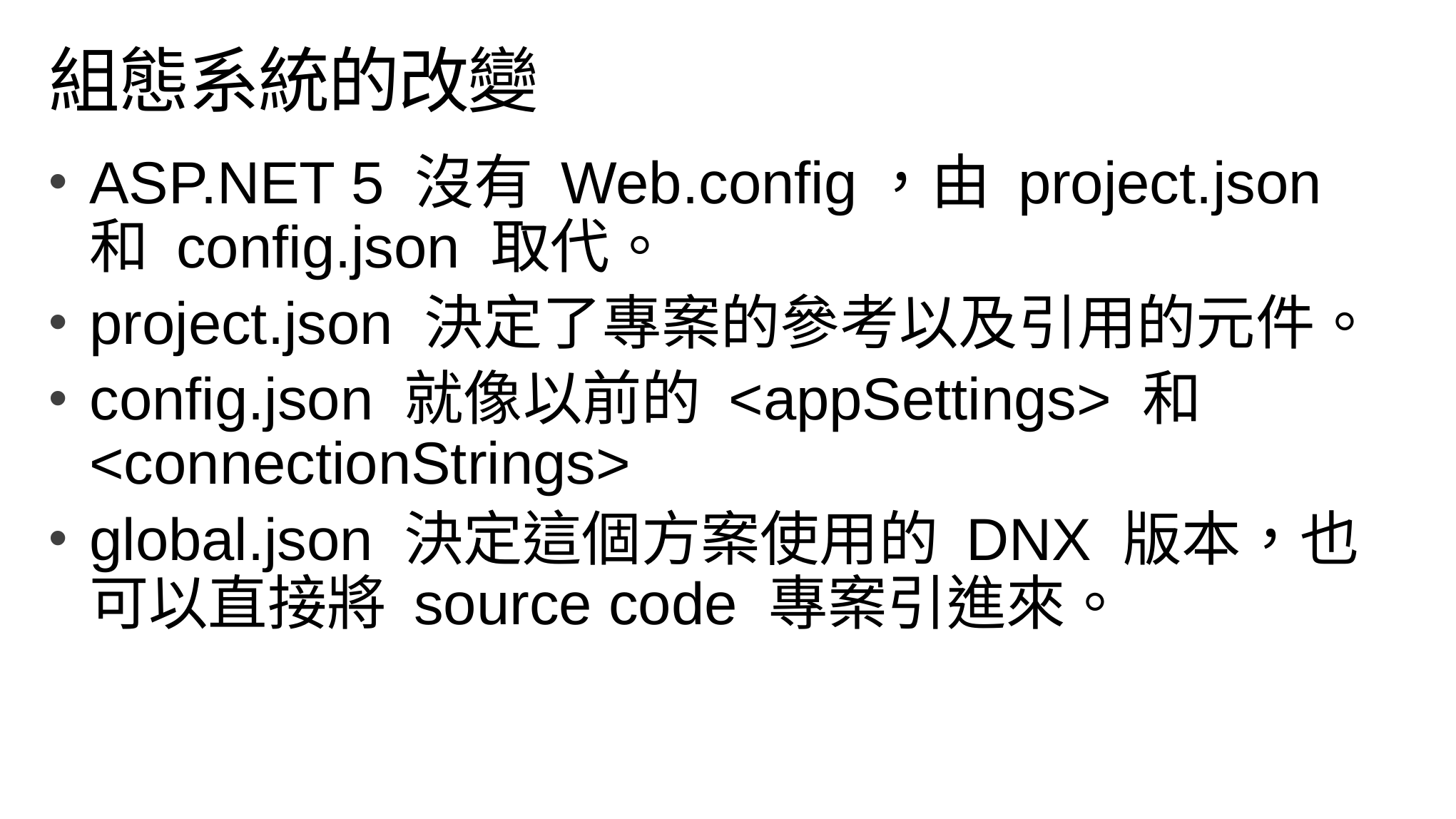

# 組態系統的改變
ASP.NET 5 沒有 Web.config，由 project.json 和 config.json 取代。
project.json 決定了專案的參考以及引用的元件。
config.json 就像以前的 <appSettings> 和 <connectionStrings>
global.json 決定這個方案使用的 DNX 版本，也可以直接將 source code 專案引進來。